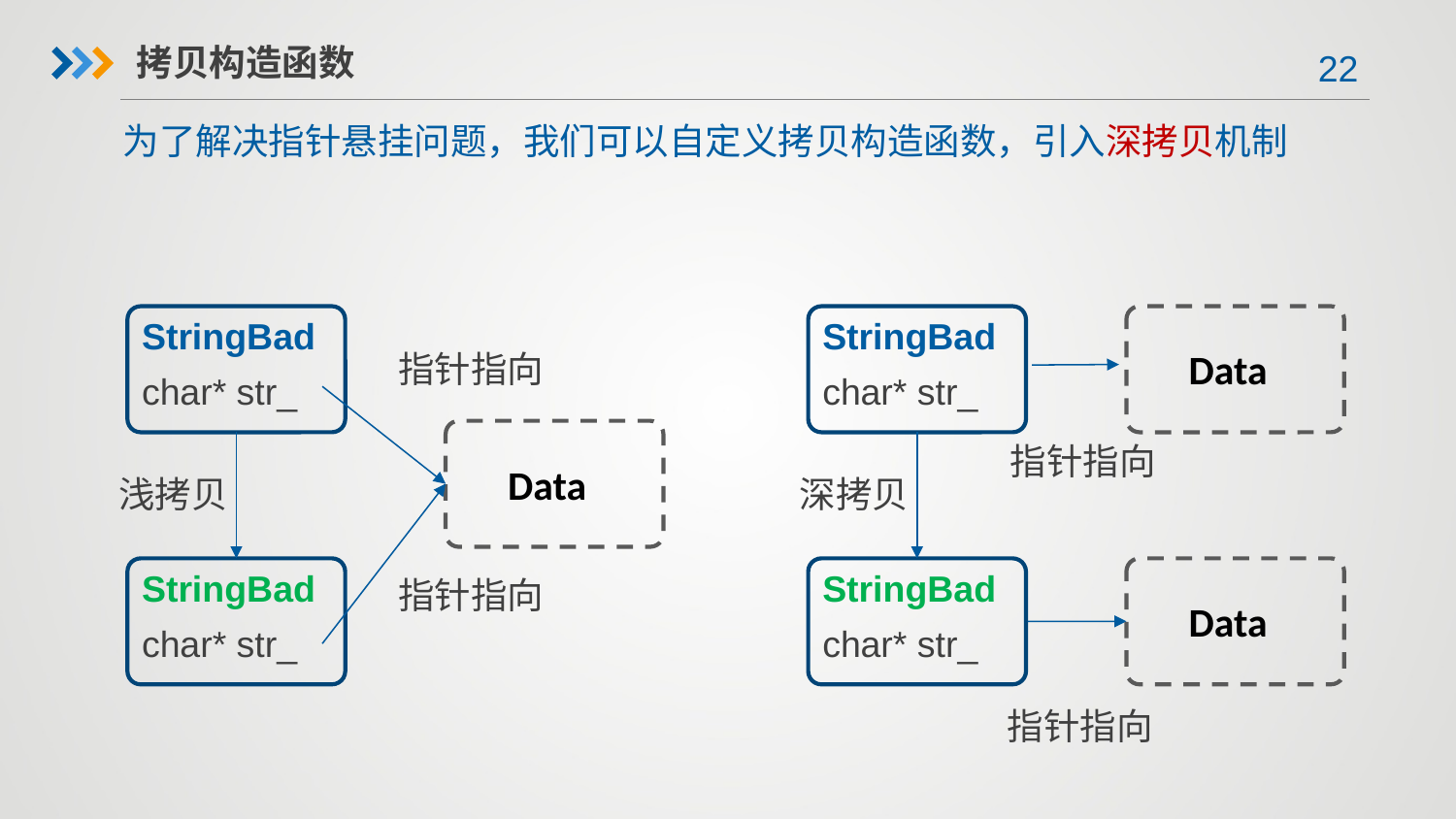

拷贝构造函数
为了解决指针悬挂问题，我们可以自定义拷贝构造函数，引入深拷贝机制

StringBad

StringBad

Data
指针指向
char* str_
char* str_

指针指向
Data
浅拷贝
深拷贝

StringBad

StringBad

指针指向
Data
char* str_
char* str_
指针指向